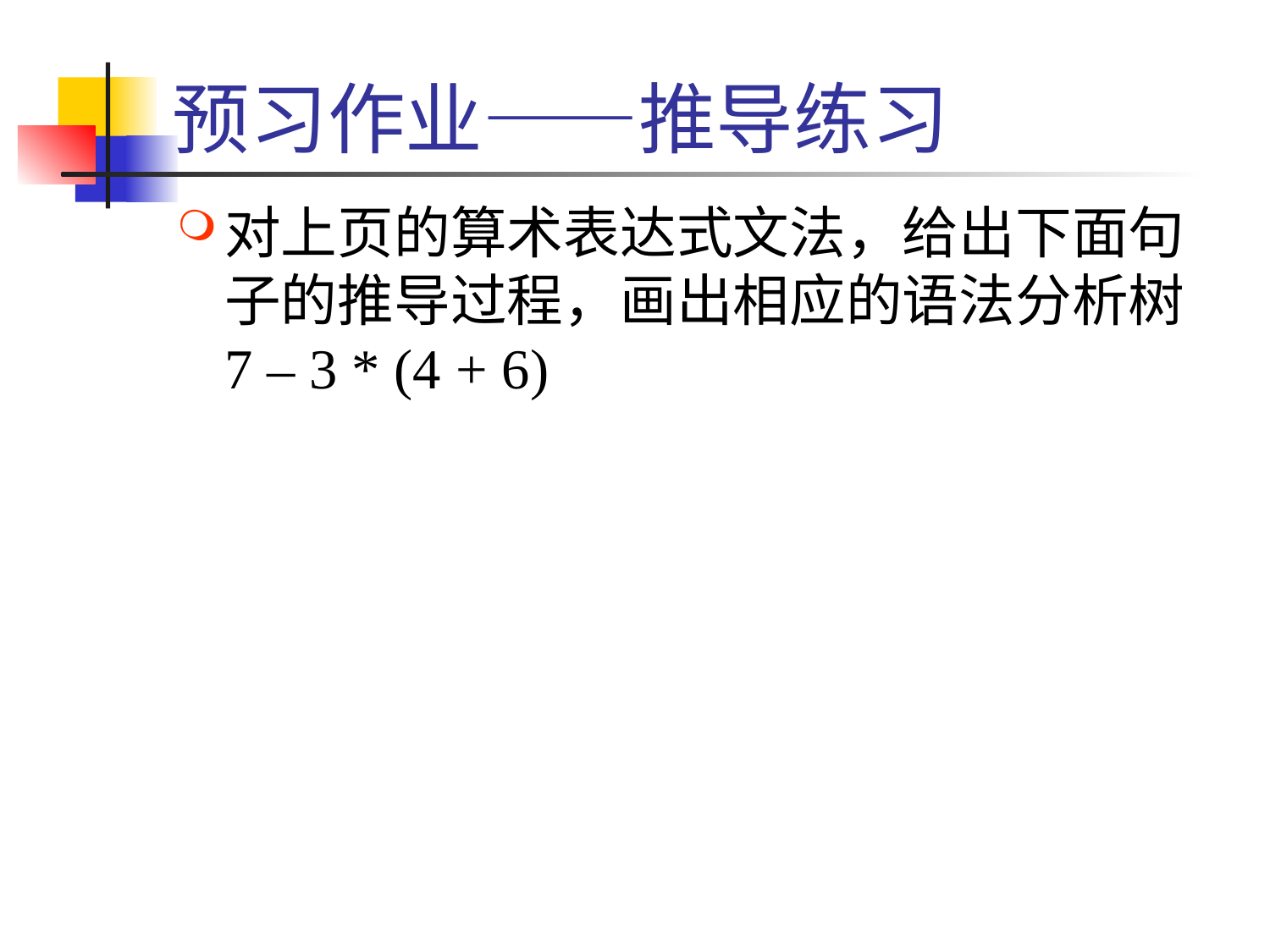

# 预习作业——推导练习
对上页的算术表达式文法，给出下面句子的推导过程，画出相应的语法分析树
7 – 3 * (4 + 6)